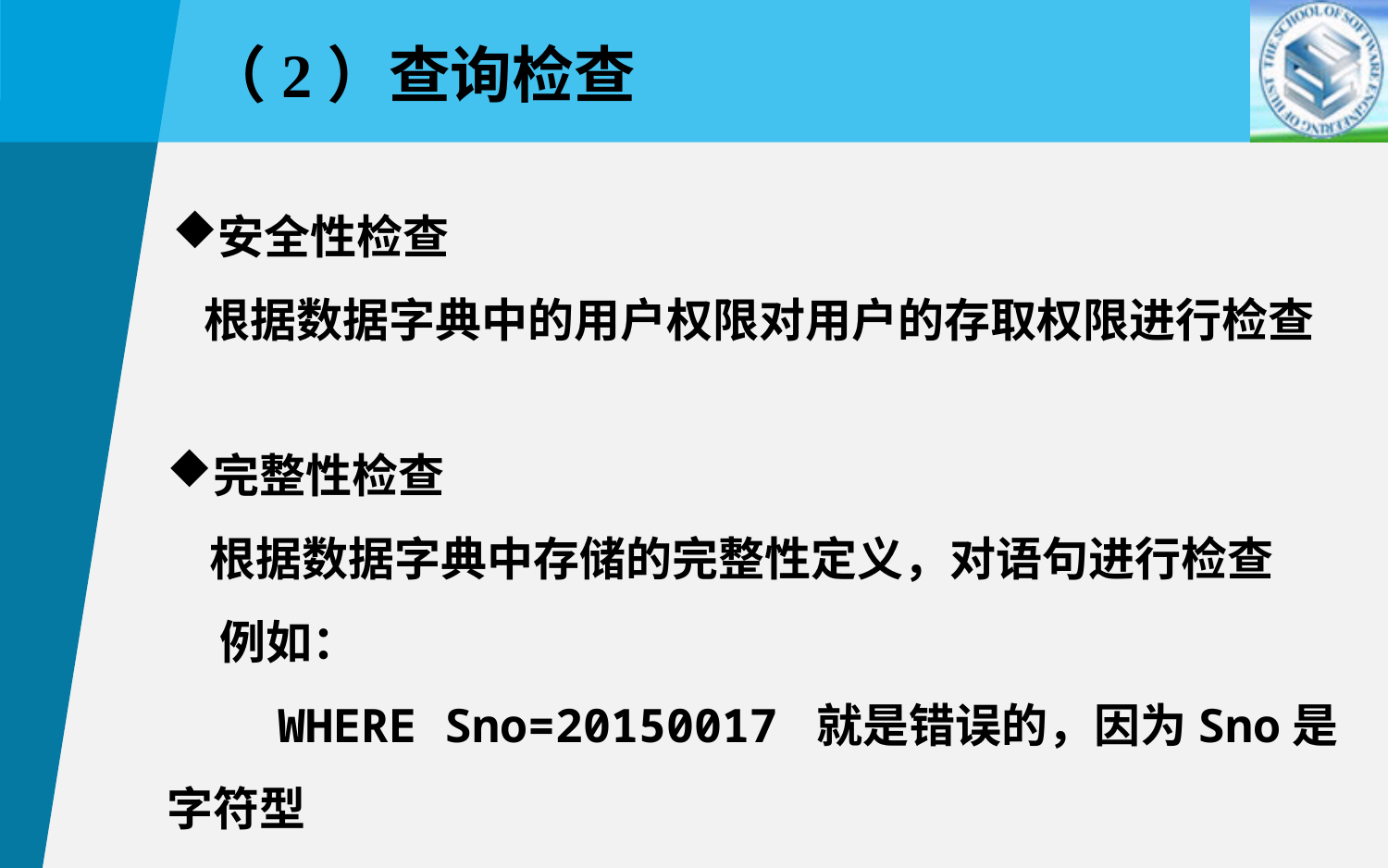

（2）查询检查
安全性检查
  根据数据字典中的用户权限对用户的存取权限进行检查
完整性检查
   根据数据字典中存储的完整性定义，对语句进行检查
    例如：
    WHERE Sno=20150017 就是错误的，因为Sno是字符型
    CHAR(8)